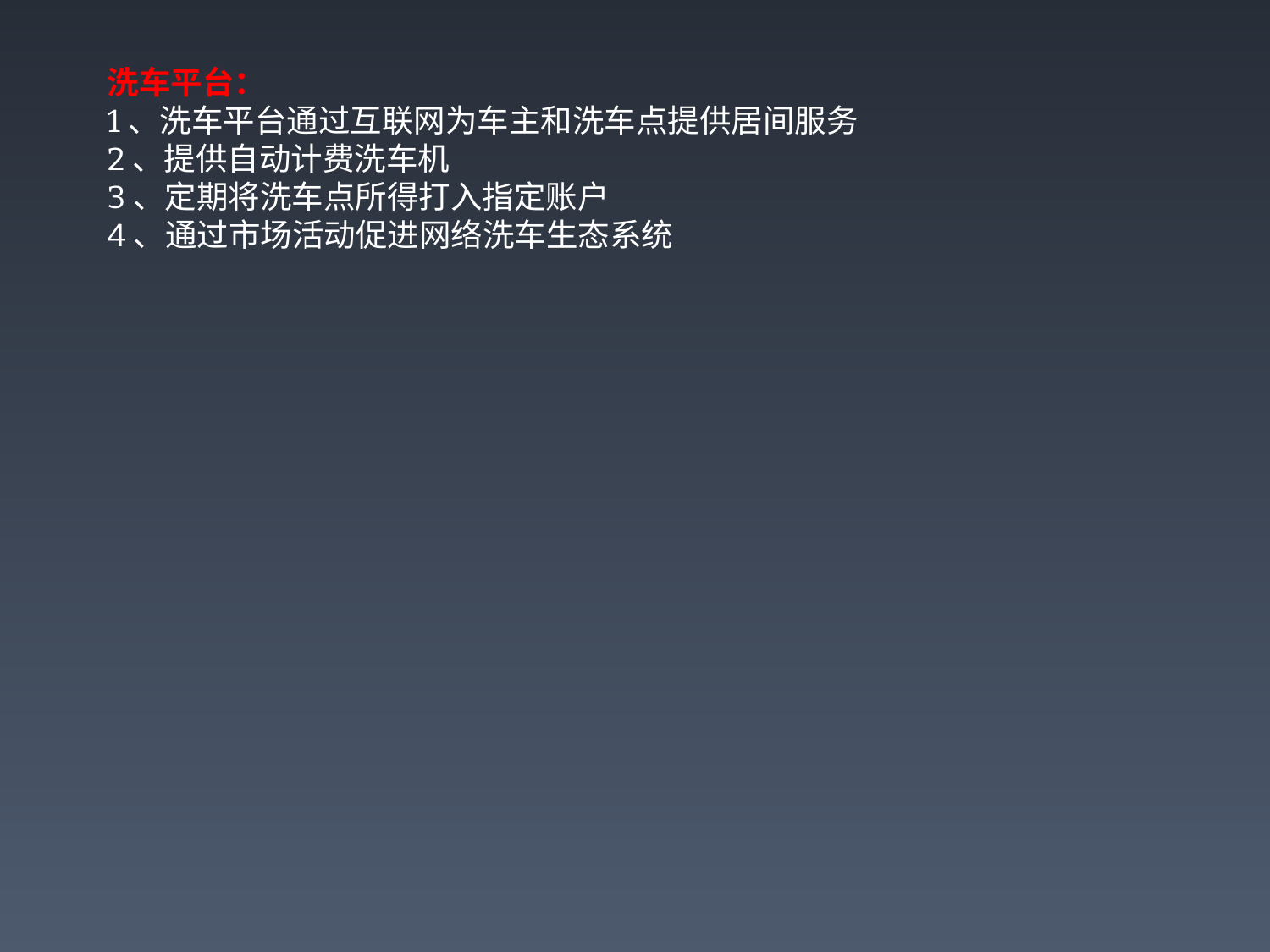

洗车平台：
1、洗车平台通过互联网为车主和洗车点提供居间服务
2、提供自动计费洗车机
3、定期将洗车点所得打入指定账户
4、通过市场活动促进网络洗车生态系统